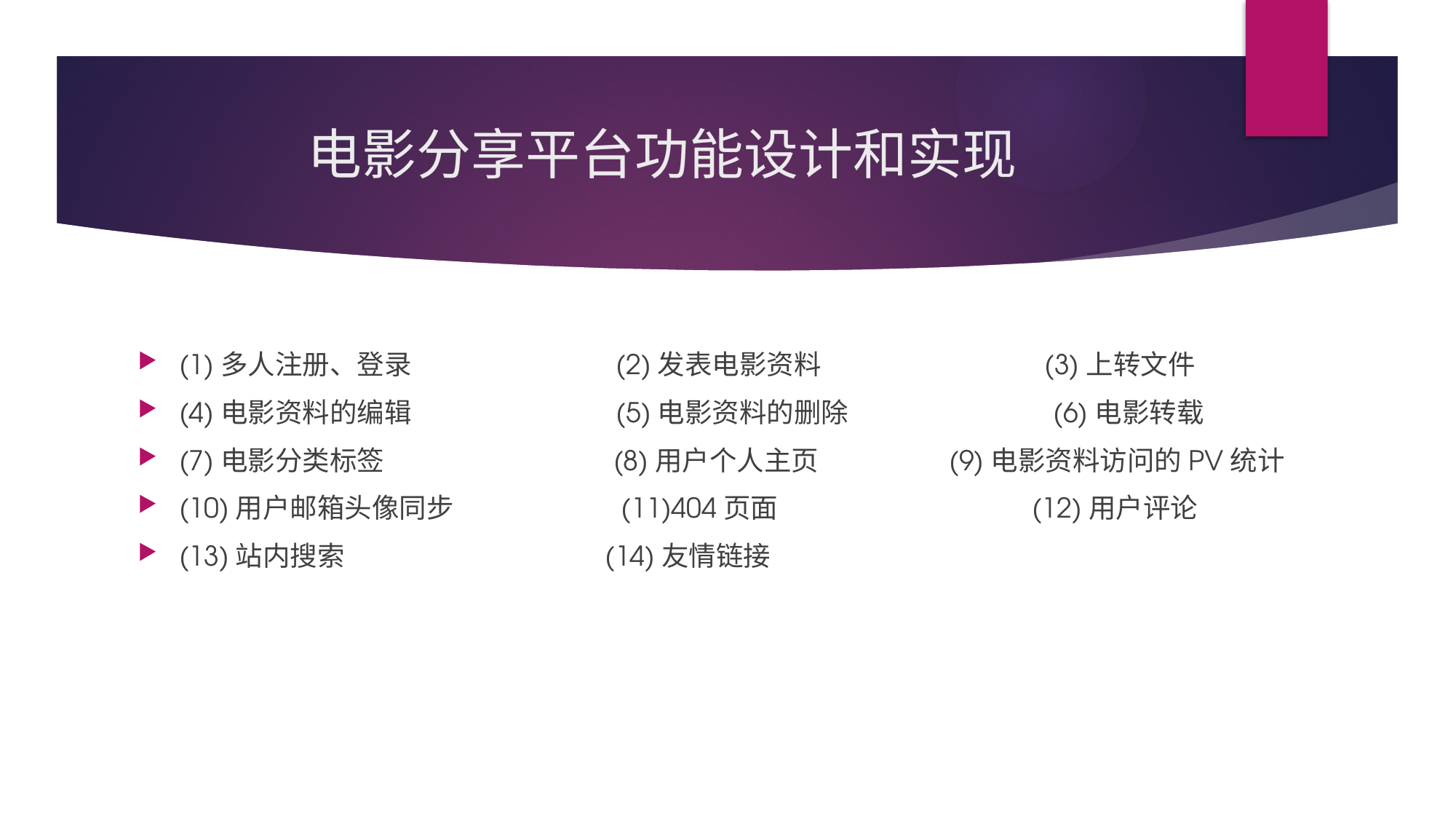

# 电影分享平台功能设计和实现
(1)多人注册、登录                                (2)发表电影资料                                   (3)上转文件
(4)电影资料的编辑                                (5)电影资料的删除                                (6)电影转载
(7)电影分类标签                                    (8)用户个人主页                    (9)电影资料访问的PV统计
(10)用户邮箱头像同步                          (11)404页面                                        (12)用户评论
(13)站内搜索                                         (14)友情链接